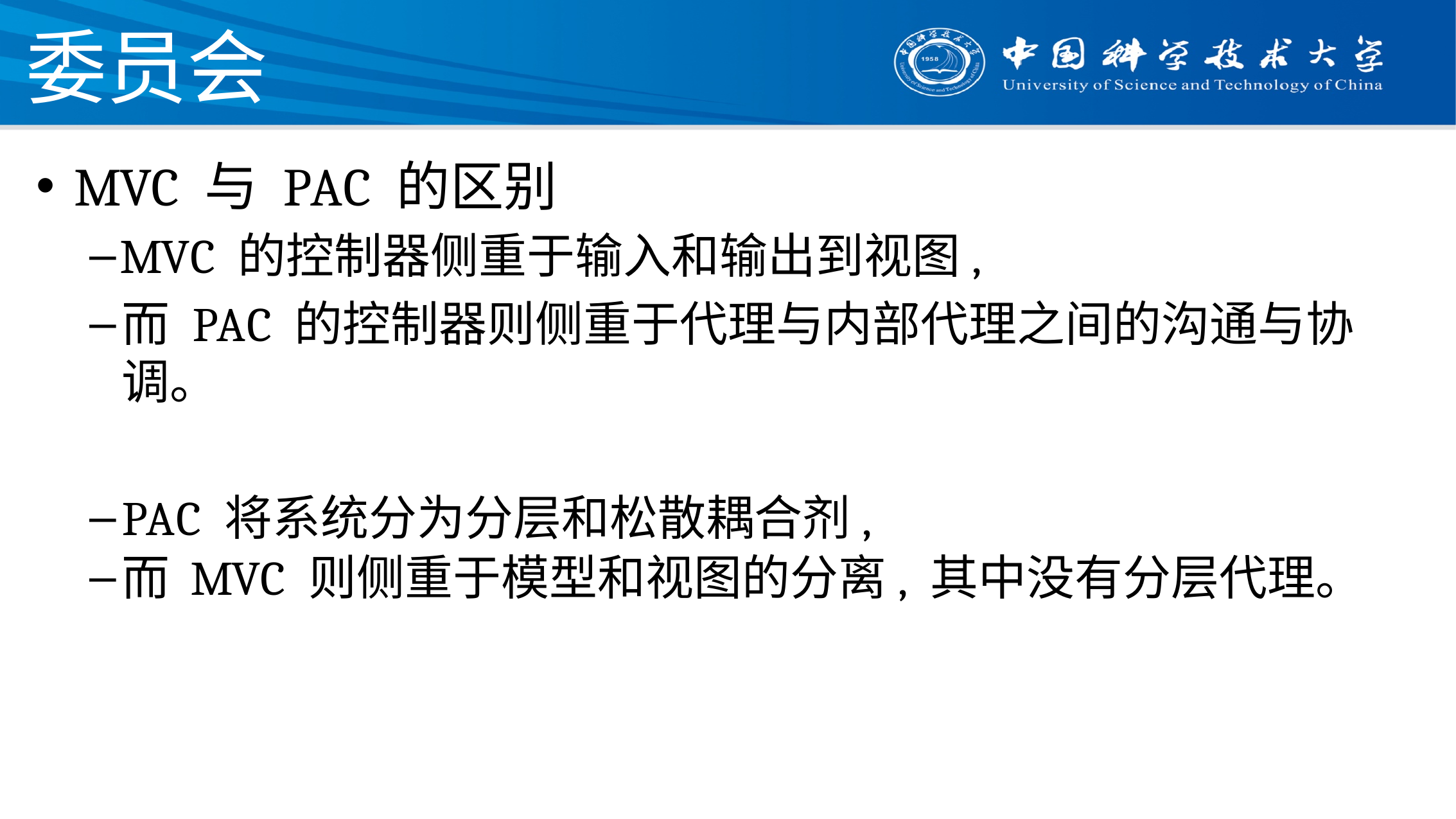

# 委员会
MVC 与 PAC 的区别
MVC 的控制器侧重于输入和输出到视图,
而 PAC 的控制器则侧重于代理与内部代理之间的沟通与协调。

PAC 将系统分为分层和松散耦合剂,
而 MVC 则侧重于模型和视图的分离, 其中没有分层代理。